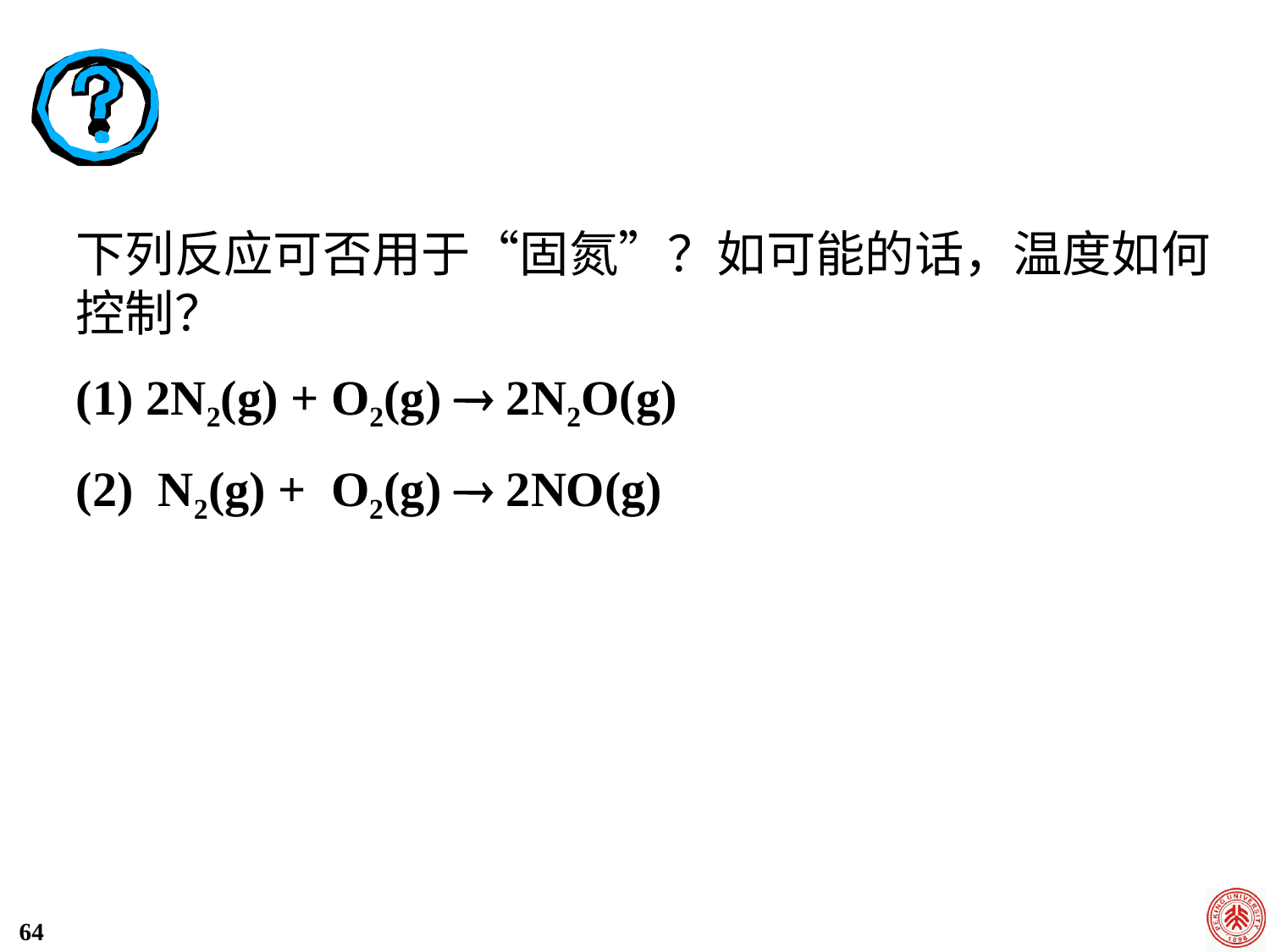

下列反应可否用于“固氮”？如可能的话，温度如何控制？
(1) 2N2(g) + O2(g) → 2N2O(g)
(2)  N2(g) +  O2(g) → 2NO(g)
64